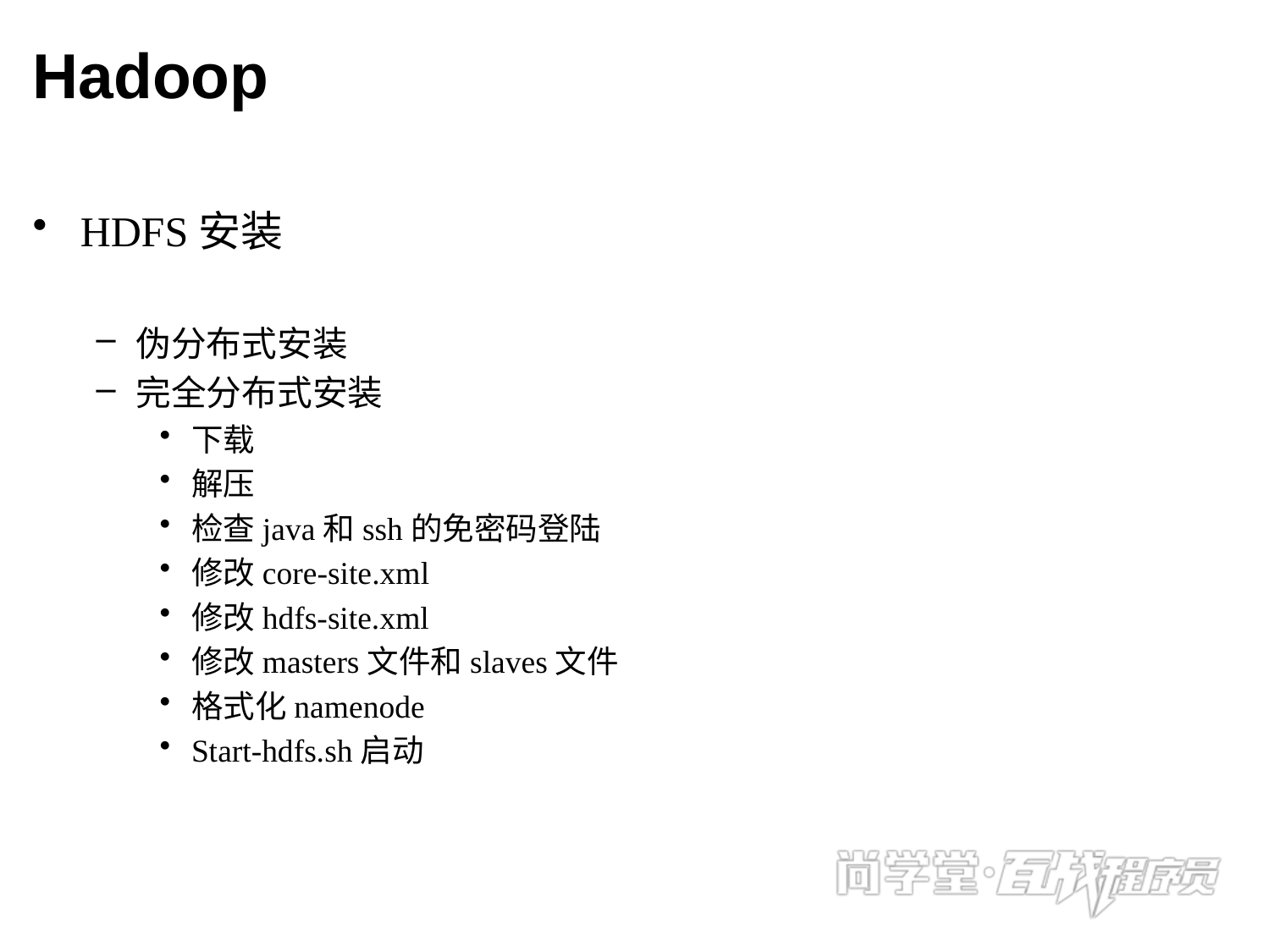

# Hadoop

HDFS安装

伪分布式安装
完全分布式安装
下载
解压
检查java和ssh的免密码登陆
修改core-site.xml
修改hdfs-site.xml
修改masters文件和slaves文件
格式化namenode
Start-hdfs.sh启动